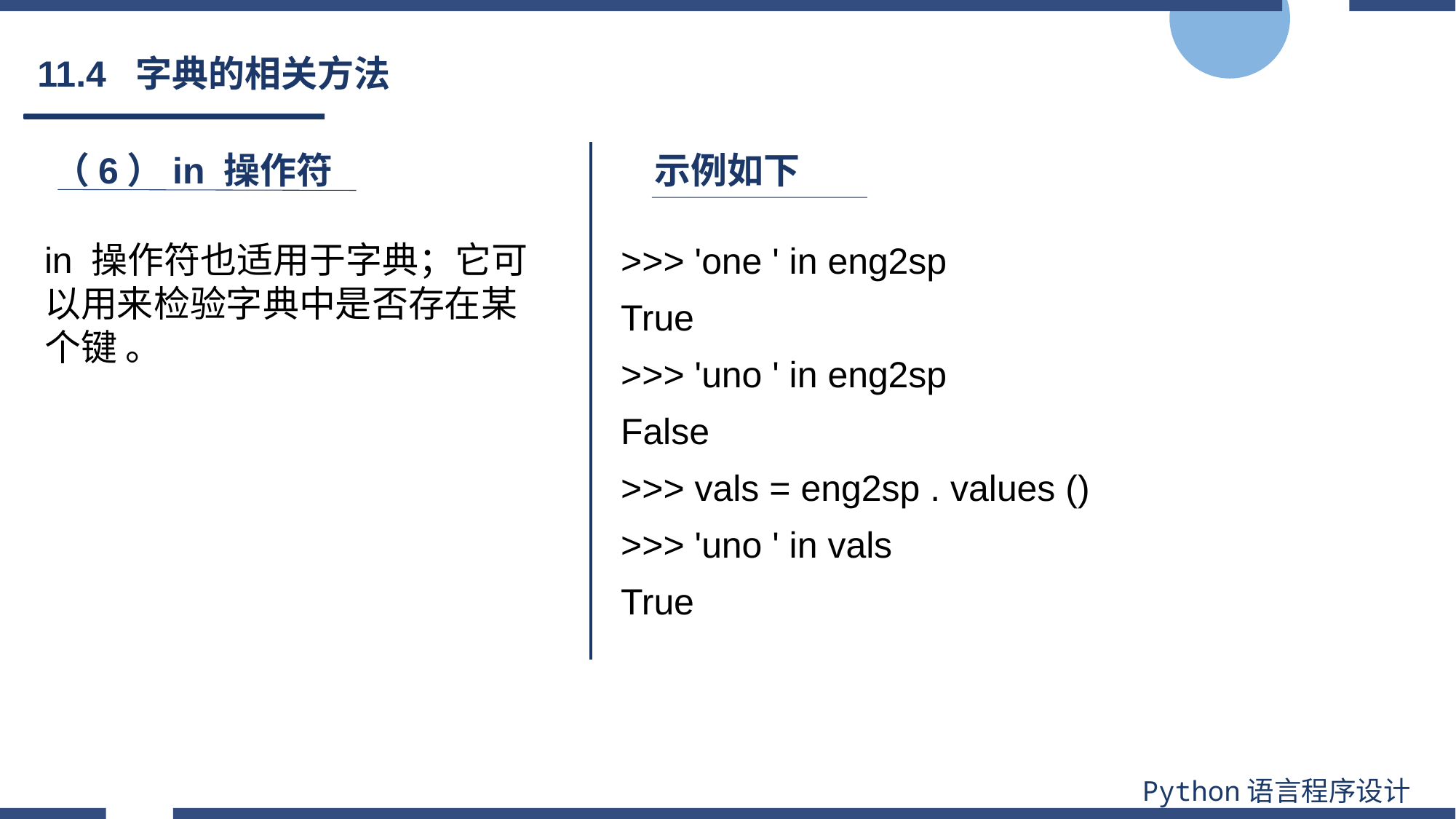

# 11.4  字典的相关方法
（6）in 操作符
示例如下
>>> 'one ' in eng2sp
True
>>> 'uno ' in eng2sp
False
>>> vals = eng2sp . values ()
>>> 'uno ' in vals
True
in 操作符也适用于字典；它可以用来检验字典中是否存在某个键 。